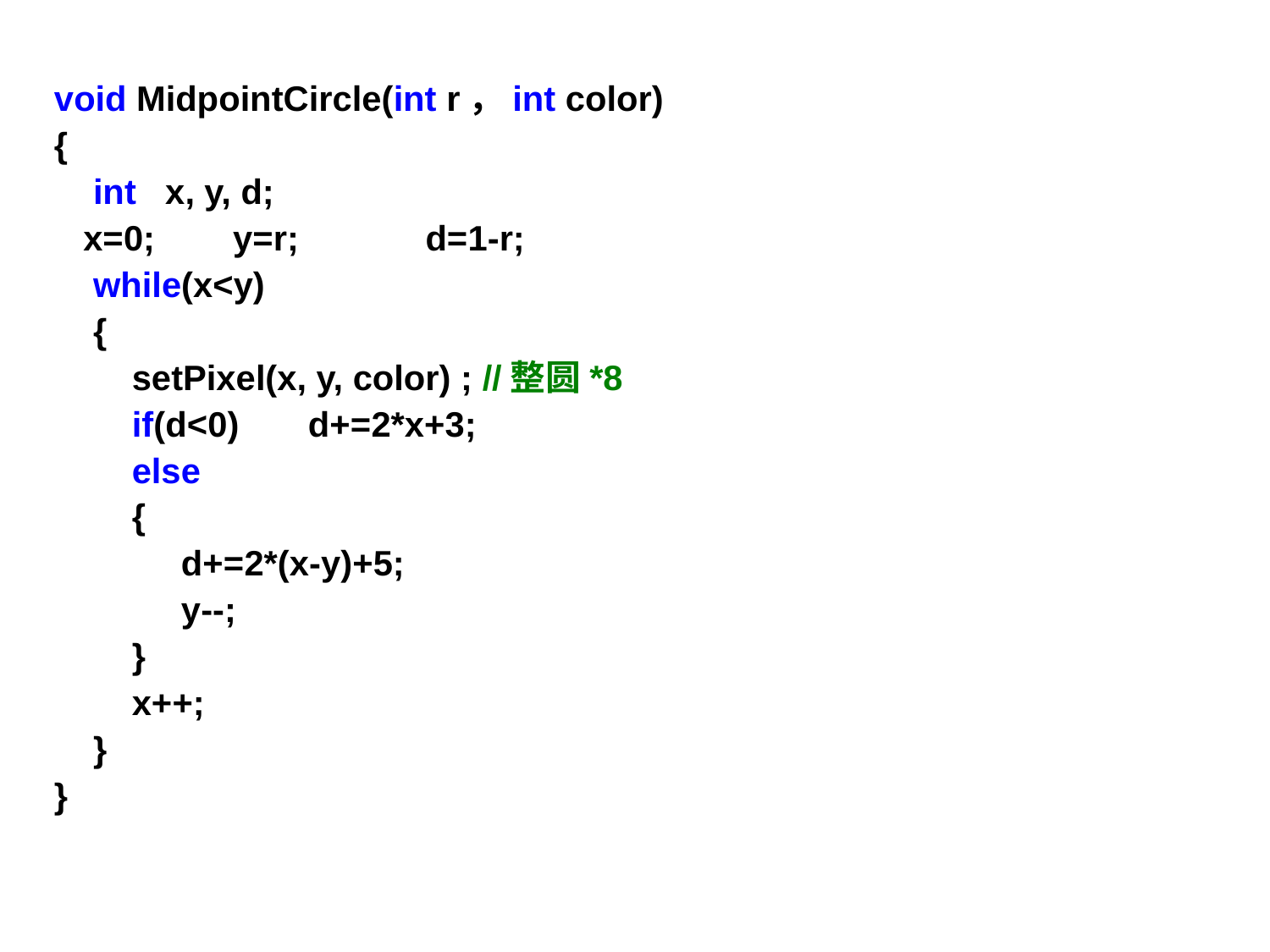

void MidpointCircle(int r，int color)
{
    int   x, y, d;
   x=0;        y=r;             d=1-r;
    while(x<y)
    {
        setPixel(x, y, color) ; //整圆*8
        if(d<0)	d+=2*x+3;
        else
        {
	d+=2*(x-y)+5;
	y--;
        }
        x++;
    }
}